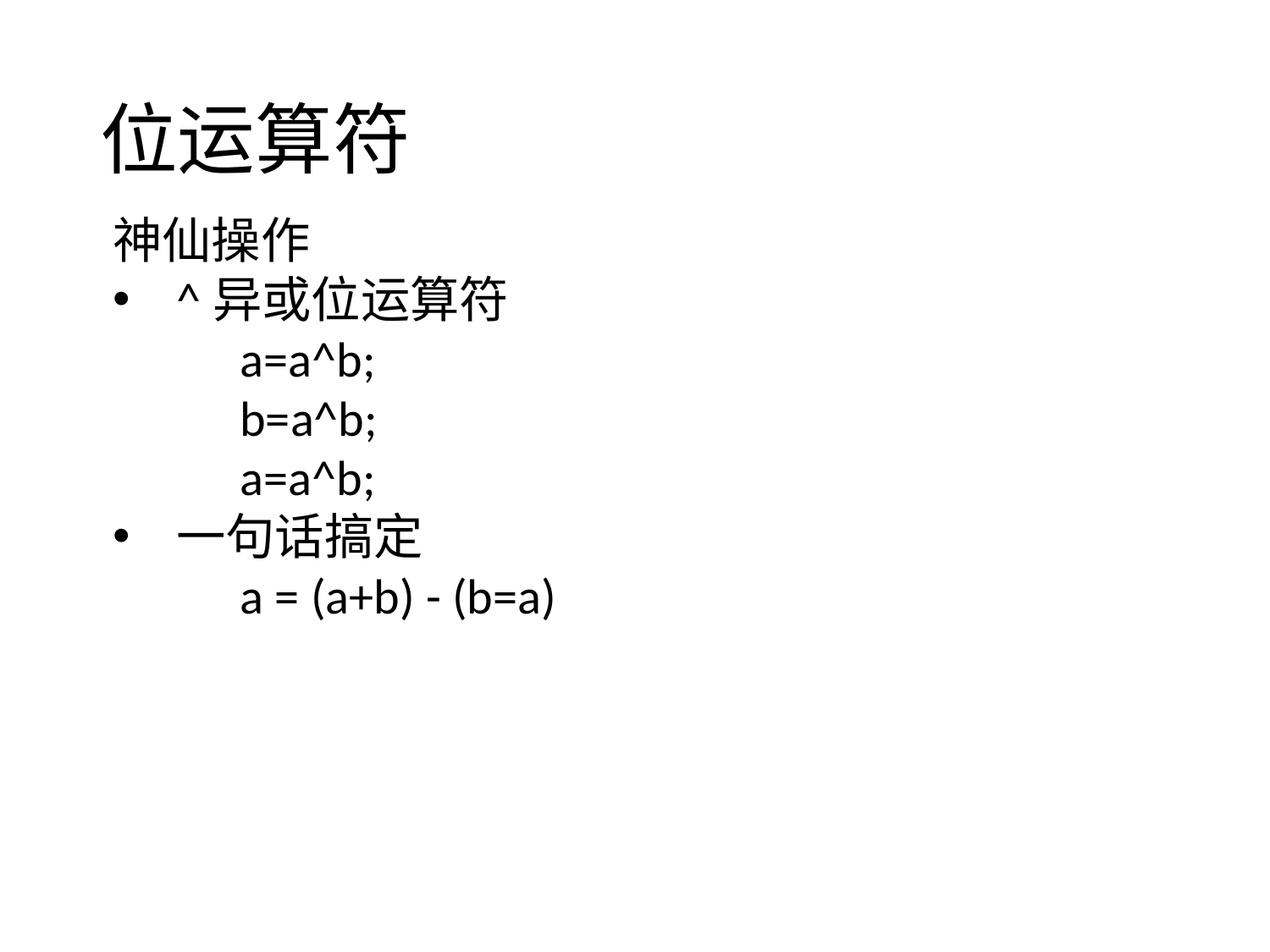

# 位运算符
神仙操作
^异或位运算符
a=a^b;
b=a^b;
a=a^b;
一句话搞定
	a = (a+b) - (b=a)